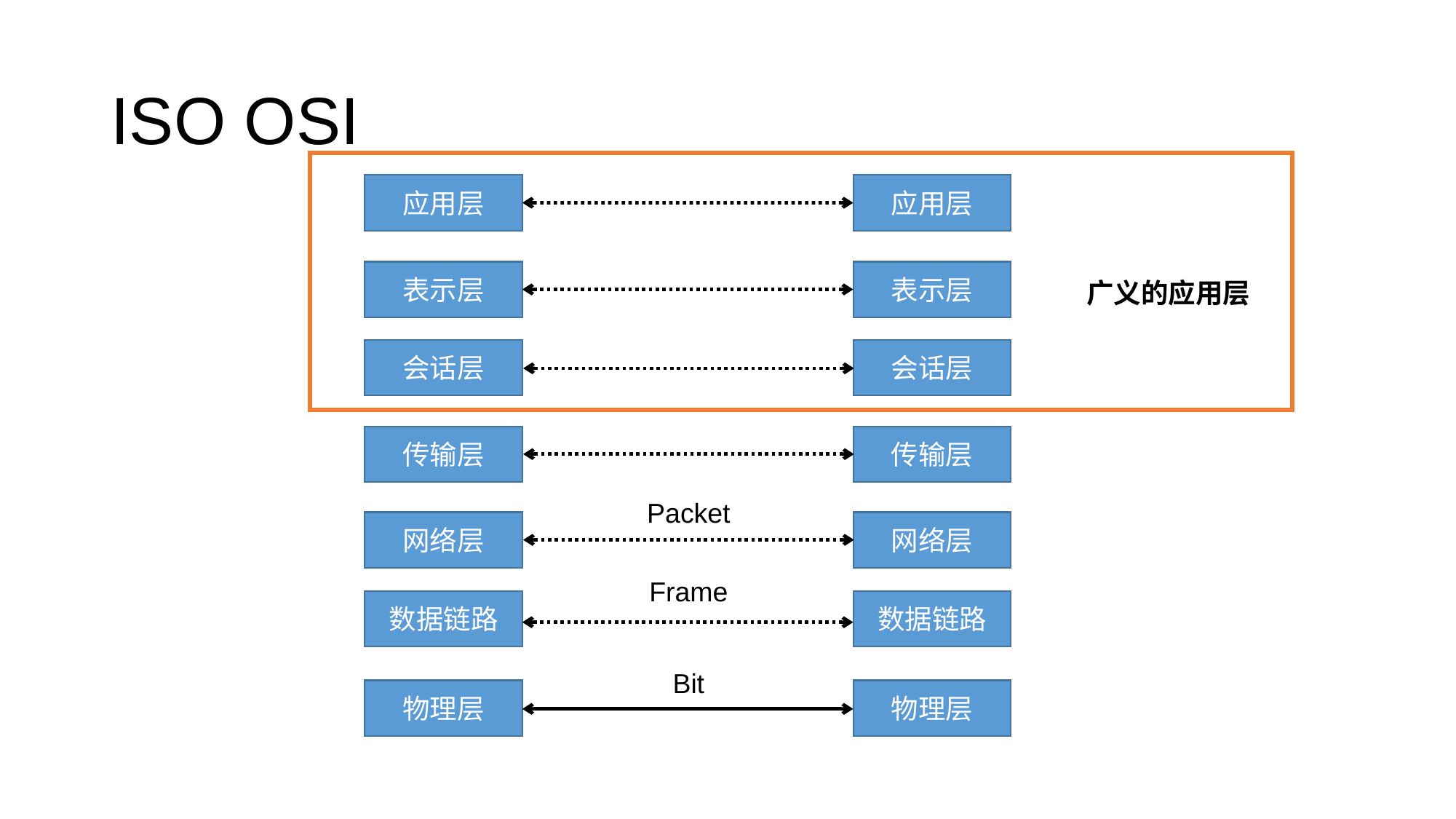

# ISO OSI

应用层
应用层
表示层
表示层
广义的应用层
会话层
会话层
传输层
传输层
Packet
网络层
网络层
Frame
数据链路
数据链路
Bit
物理层
物理层